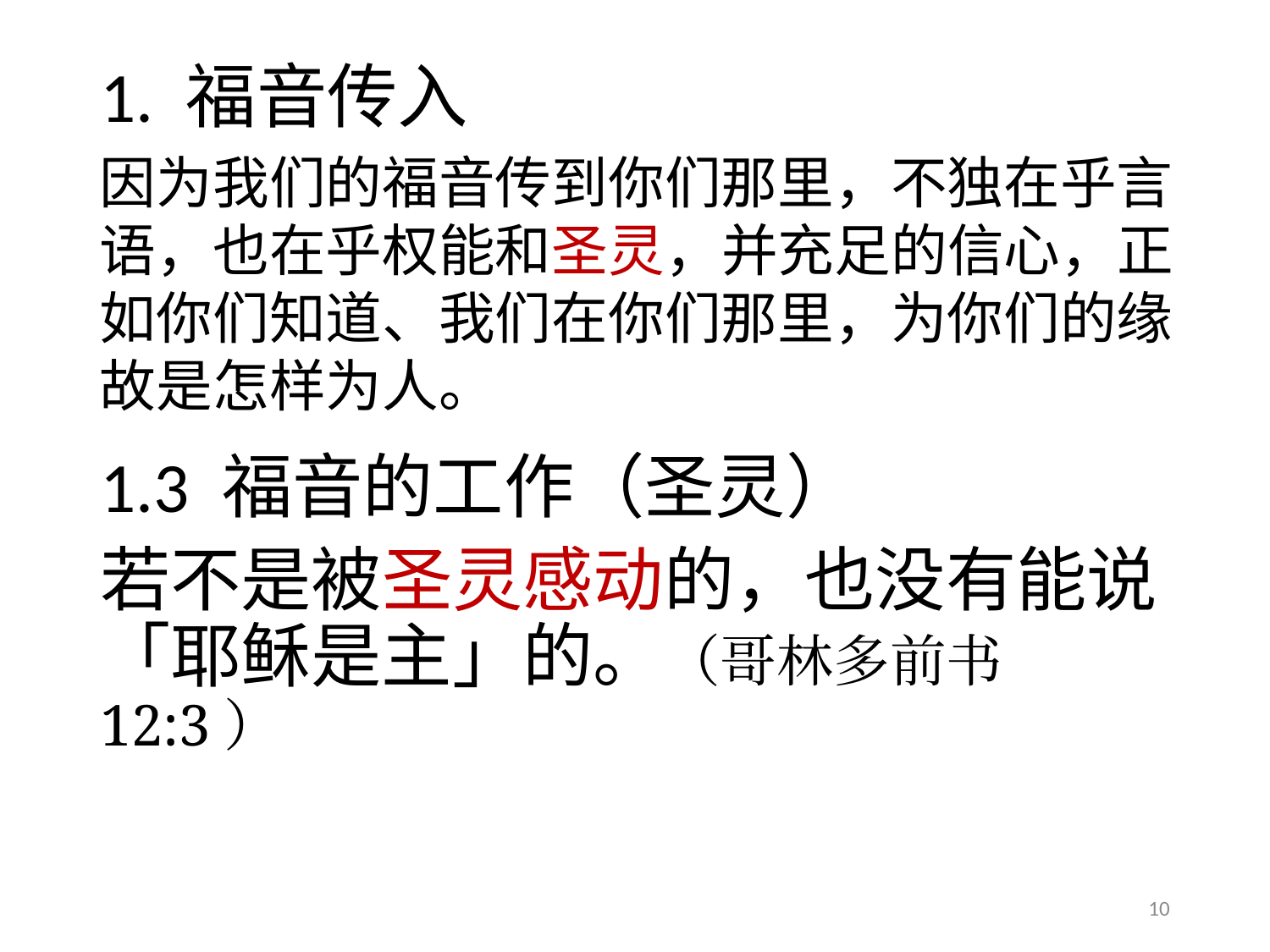

# 1. 福音传入
因为我们的福音传到你们那里，不独在乎言语，也在乎权能和圣灵，并充足的信心，正如你们知道、我们在你们那里，为你们的缘故是怎样为人。

1.3 福音的工作（圣灵）
若不是被圣灵感动的，也没有能说「耶稣是主」的。（哥林多前书12:3）
10